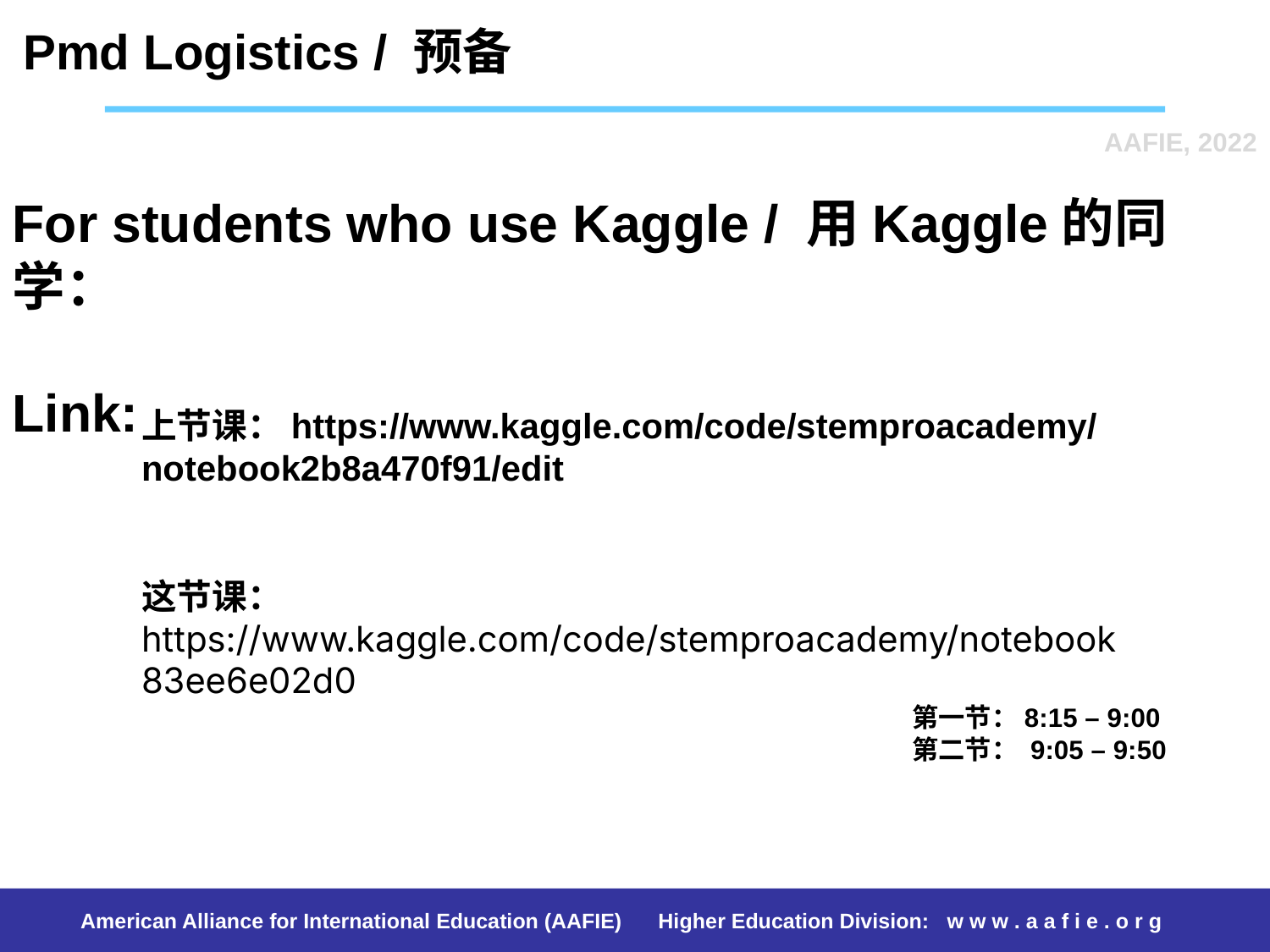

Pmd Logistics / 预备
AAFIE, 2022
# For students who use Kaggle / 用Kaggle的同学： Link:
上节课：https://www.kaggle.com/code/stemproacademy/notebook2b8a470f91/edit
这节课： https://www.kaggle.com/code/stemproacademy/notebook83ee6e02d0
第一节：8:15 – 9:00
第二节： 9:05 – 9:50